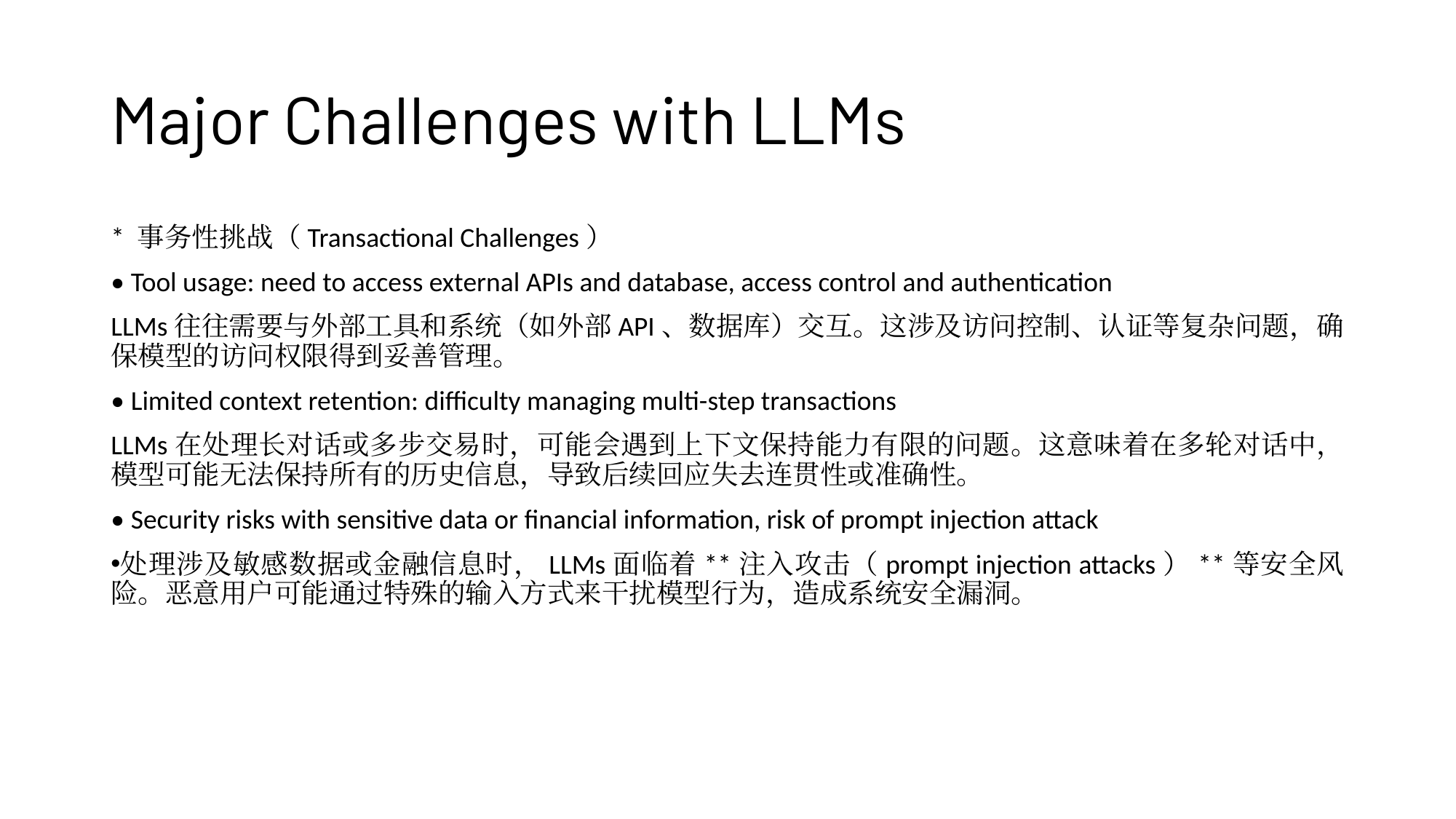

# Major Challenges with LLMs
* 事务性挑战（Transactional Challenges）
• Tool usage: need to access external APIs and database, access control and authentication
LLMs往往需要与外部工具和系统（如外部API、数据库）交互。这涉及访问控制、认证等复杂问题，确保模型的访问权限得到妥善管理。
• Limited context retention: difficulty managing multi-step transactions
LLMs在处理长对话或多步交易时，可能会遇到上下文保持能力有限的问题。这意味着在多轮对话中，模型可能无法保持所有的历史信息，导致后续回应失去连贯性或准确性。
• Security risks with sensitive data or financial information, risk of prompt injection attack
处理涉及敏感数据或金融信息时，LLMs面临着**注入攻击（prompt injection attacks）**等安全风险。恶意用户可能通过特殊的输入方式来干扰模型行为，造成系统安全漏洞。